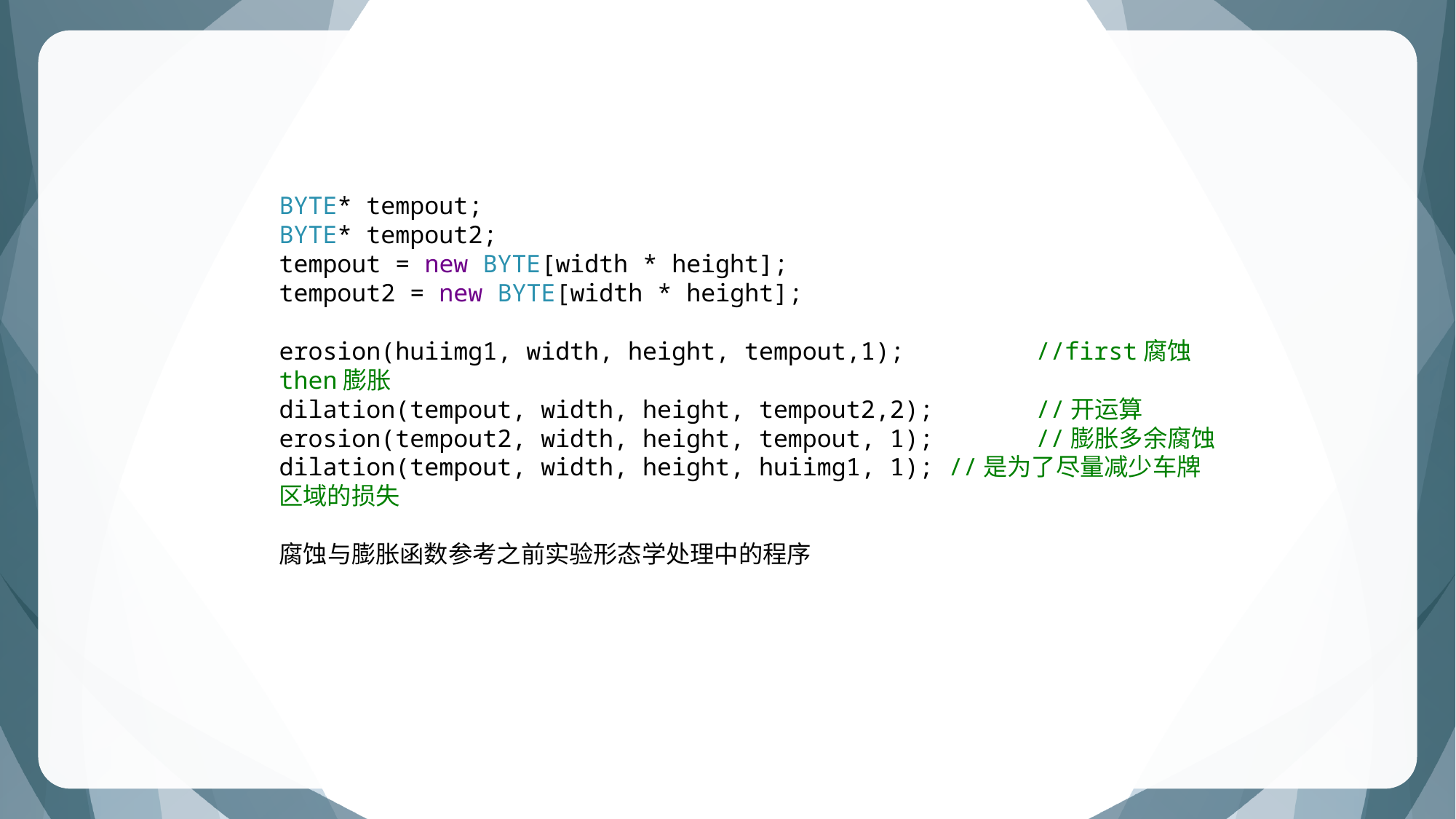

BYTE* tempout;
BYTE* tempout2;
tempout = new BYTE[width * height];
tempout2 = new BYTE[width * height];

erosion(huiimg1, width, height, tempout,1);         //first腐蚀then膨胀
dilation(tempout, width, height, tempout2,2);       //开运算
erosion(tempout2, width, height, tempout, 1);       //膨胀多余腐蚀
dilation(tempout, width, height, huiimg1, 1); //是为了尽量减少车牌区域的损失

腐蚀与膨胀函数参考之前实验形态学处理中的程序